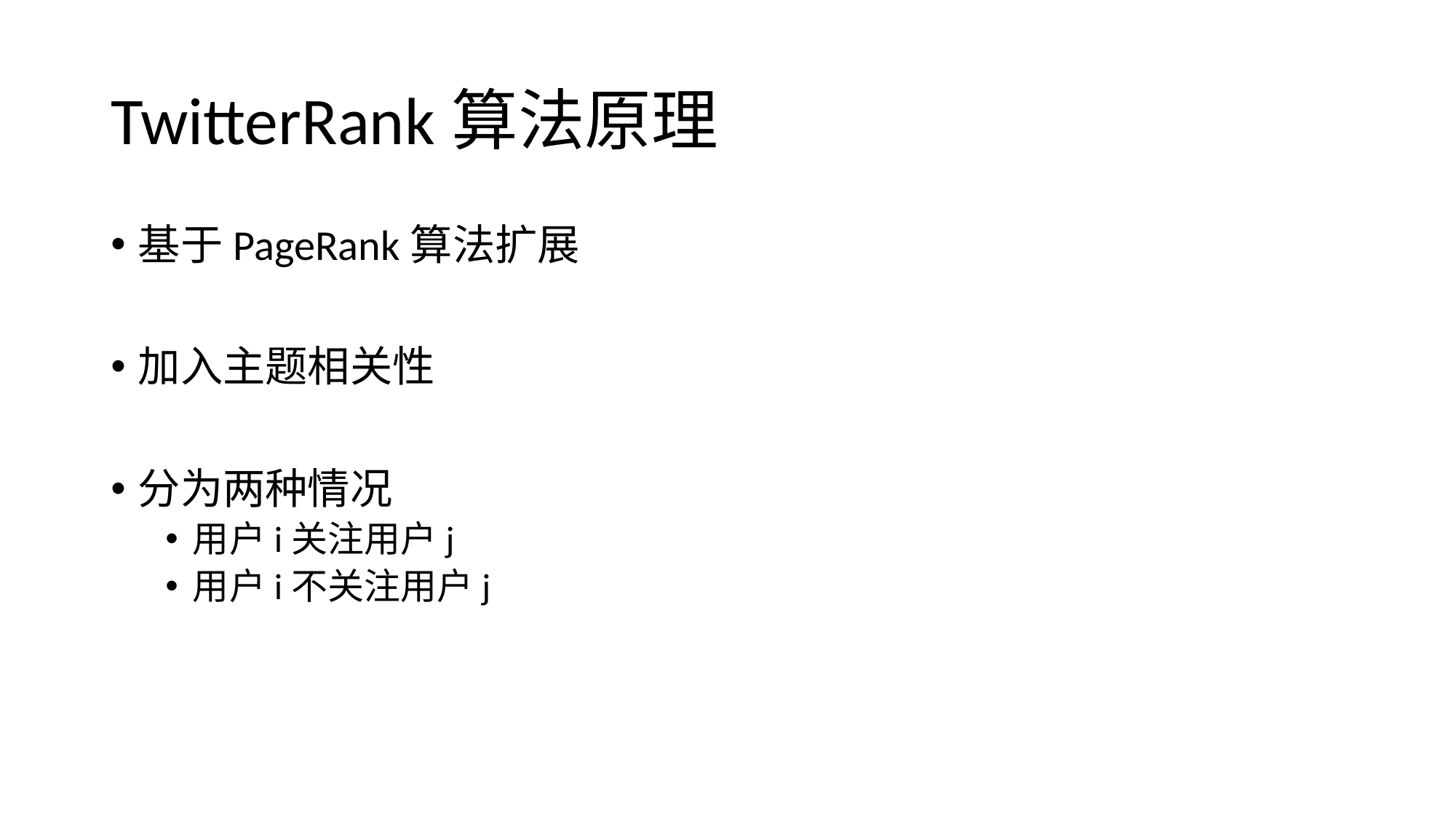

# TwitterRank算法原理
基于PageRank算法扩展

加入主题相关性

分为两种情况
用户i关注用户j
用户i不关注用户j